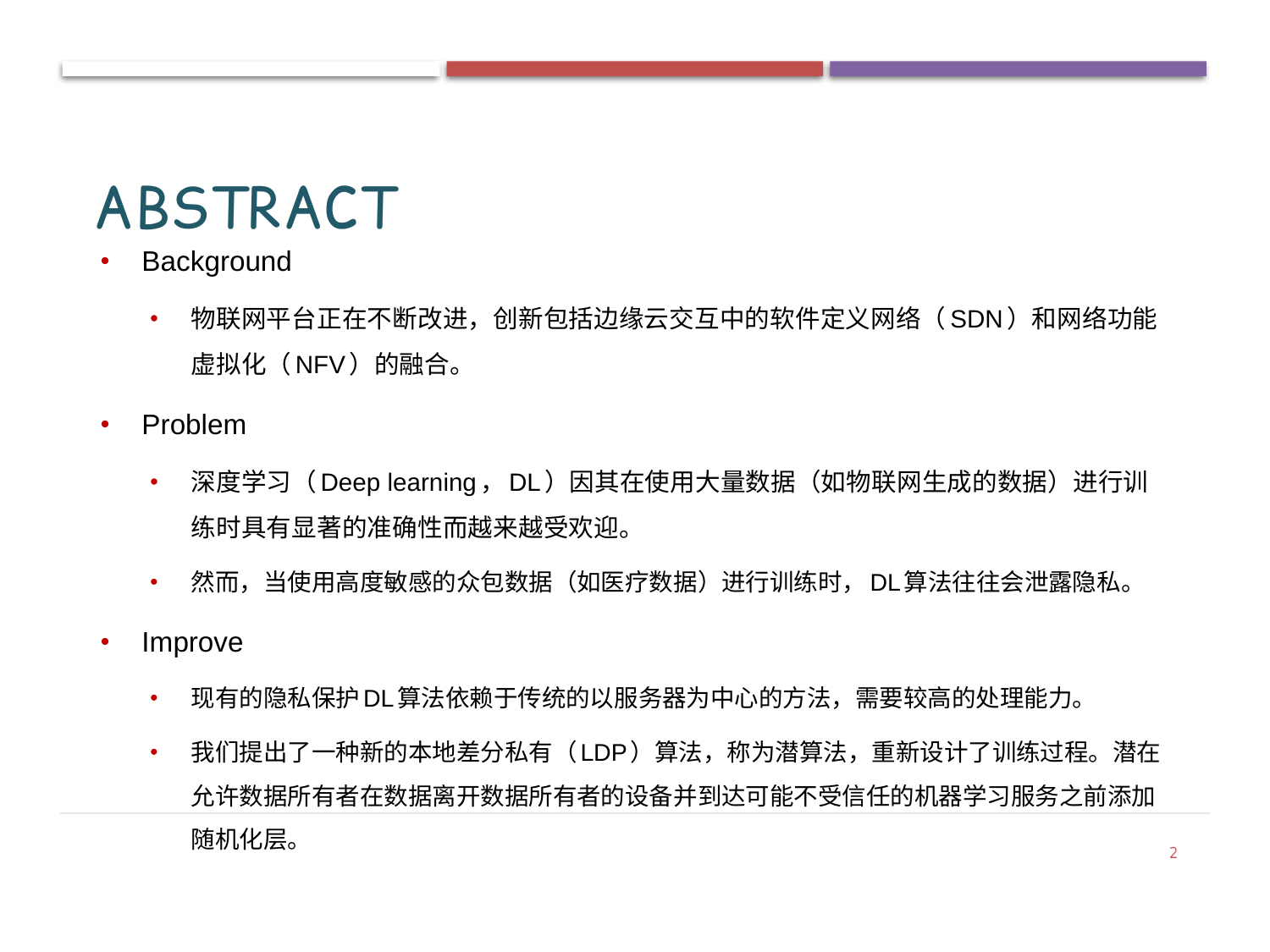

# Abstract
Background
物联网平台正在不断改进，创新包括边缘云交互中的软件定义网络（SDN）和网络功能虚拟化（NFV）的融合。
Problem
深度学习（Deep learning，DL）因其在使用大量数据（如物联网生成的数据）进行训练时具有显著的准确性而越来越受欢迎。
然而，当使用高度敏感的众包数据（如医疗数据）进行训练时，DL算法往往会泄露隐私。
Improve
现有的隐私保护DL算法依赖于传统的以服务器为中心的方法，需要较高的处理能力。
我们提出了一种新的本地差分私有（LDP）算法，称为潜算法，重新设计了训练过程。潜在允许数据所有者在数据离开数据所有者的设备并到达可能不受信任的机器学习服务之前添加随机化层。

2